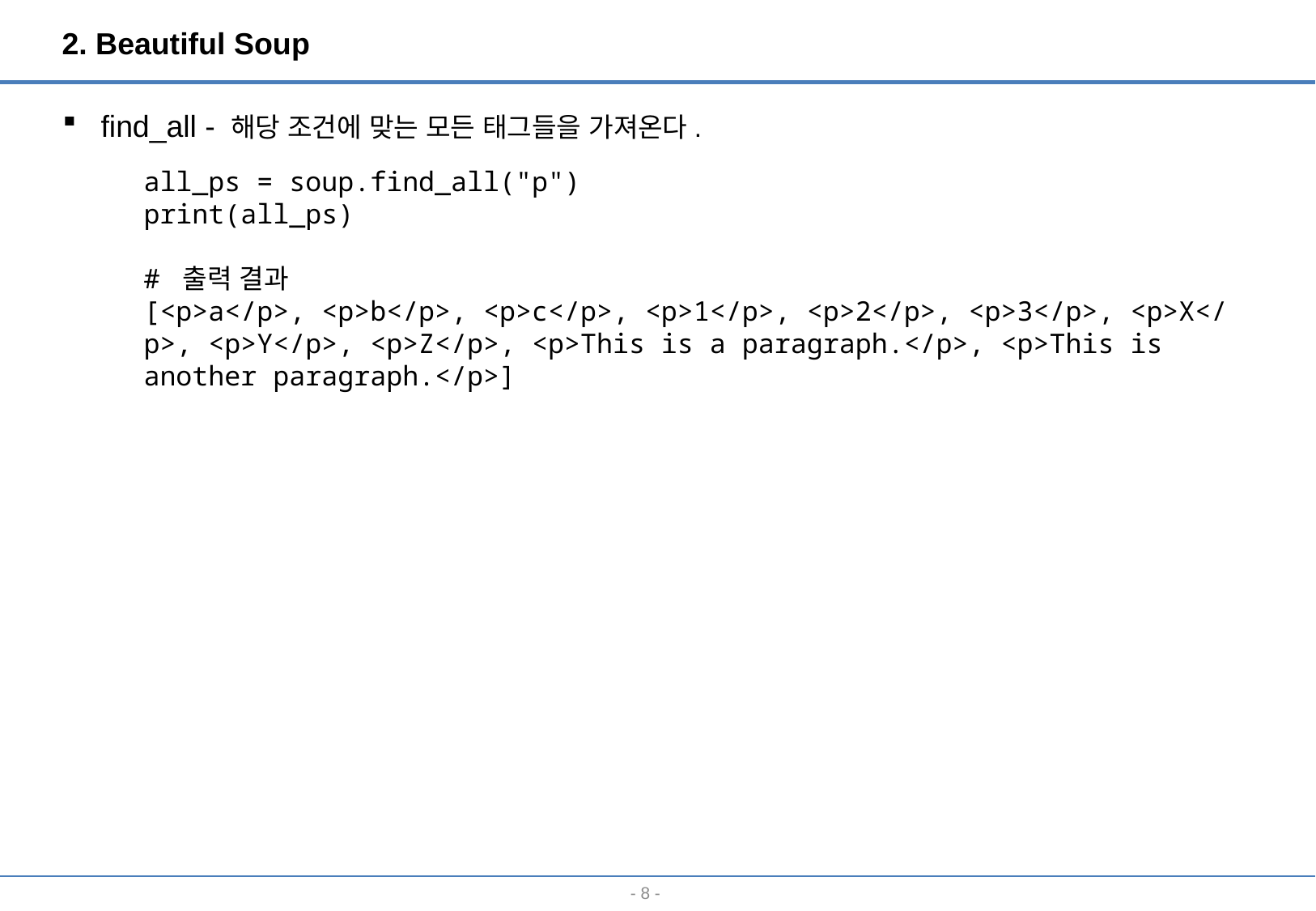

2. Beautiful Soup
find_all - 해당 조건에 맞는 모든 태그들을 가져온다.
all_ps = soup.find_all("p")
print(all_ps)

# 출력 결과
[<p>a</p>, <p>b</p>, <p>c</p>, <p>1</p>, <p>2</p>, <p>3</p>, <p>X</p>, <p>Y</p>, <p>Z</p>, <p>This is a paragraph.</p>, <p>This is another paragraph.</p>]
- 8 -